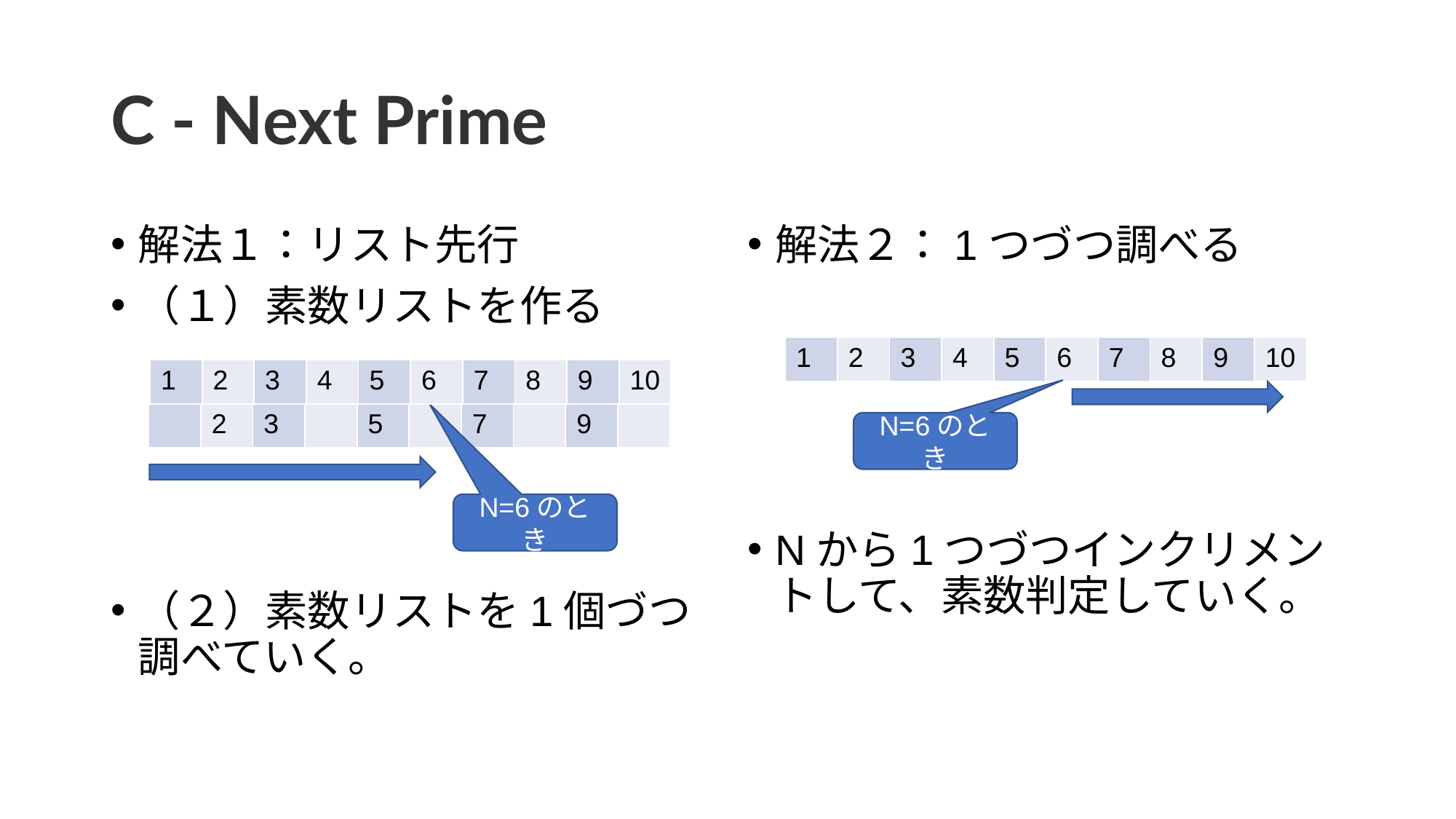

# C - Next Prime
解法１：リスト先行
（１）素数リストを作る

（２）素数リストを1個づつ調べていく。
解法２：1つづつ調べる

Nから1つづつインクリメントして、素数判定していく。
| 1 | 2 | 3 | 4 | 5 | 6 | 7 | 8 | 9 | 10 |
| --- | --- | --- | --- | --- | --- | --- | --- | --- | --- |
| 1 | 2 | 3 | 4 | 5 | 6 | 7 | 8 | 9 | 10 |
| --- | --- | --- | --- | --- | --- | --- | --- | --- | --- |
|  | 2 | 3 |  | 5 |  | 7 |  | 9 |  |
| 1 | 2 | 3 | 4 | 5 | 6 | 7 | 8 | 9 | 10 |
| --- | --- | --- | --- | --- | --- | --- | --- | --- | --- |

N=6のとき

N=6のとき